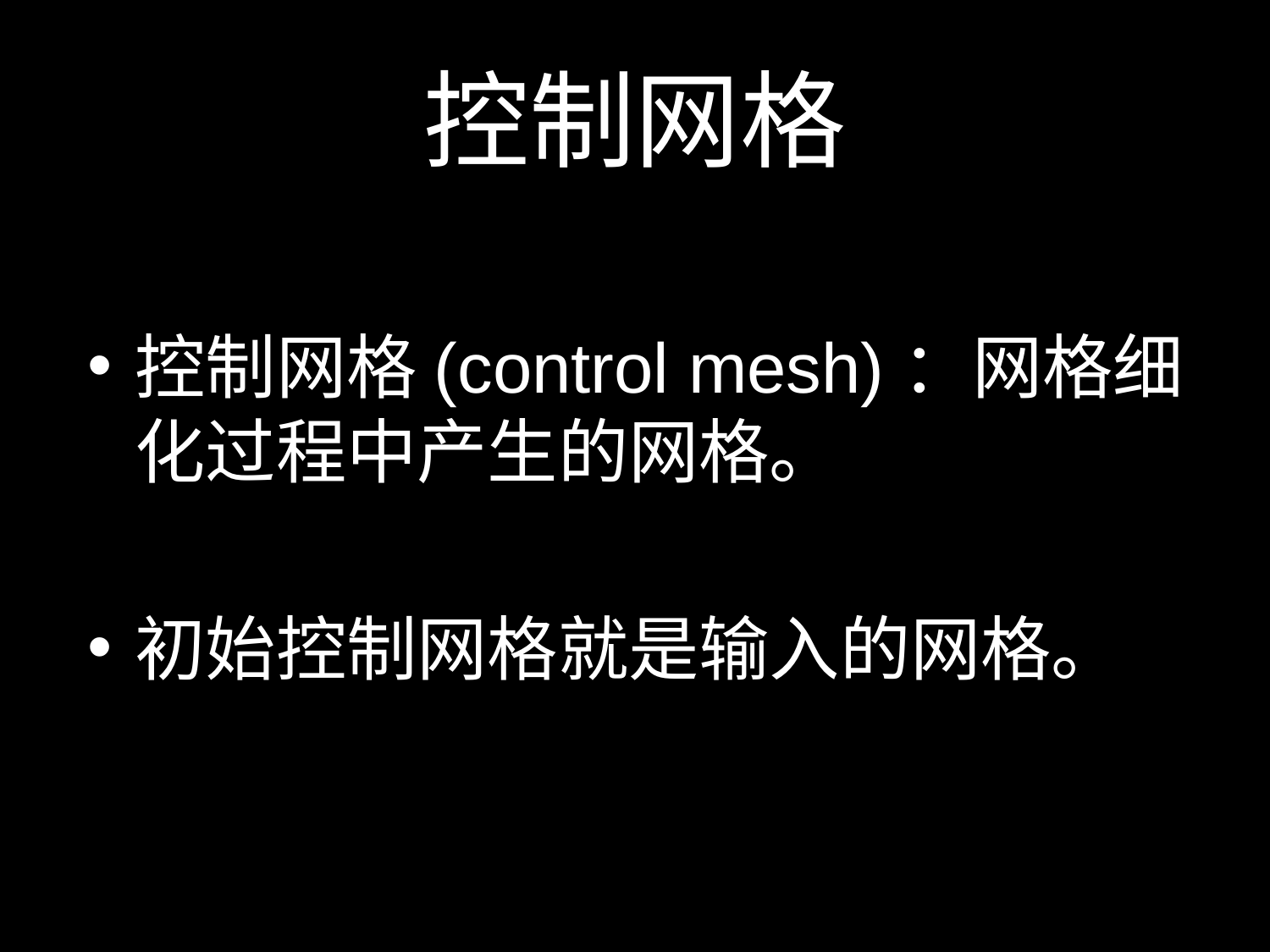

# 控制网格
控制网格(control mesh)：网格细化过程中产生的网格。

初始控制网格就是输入的网格。